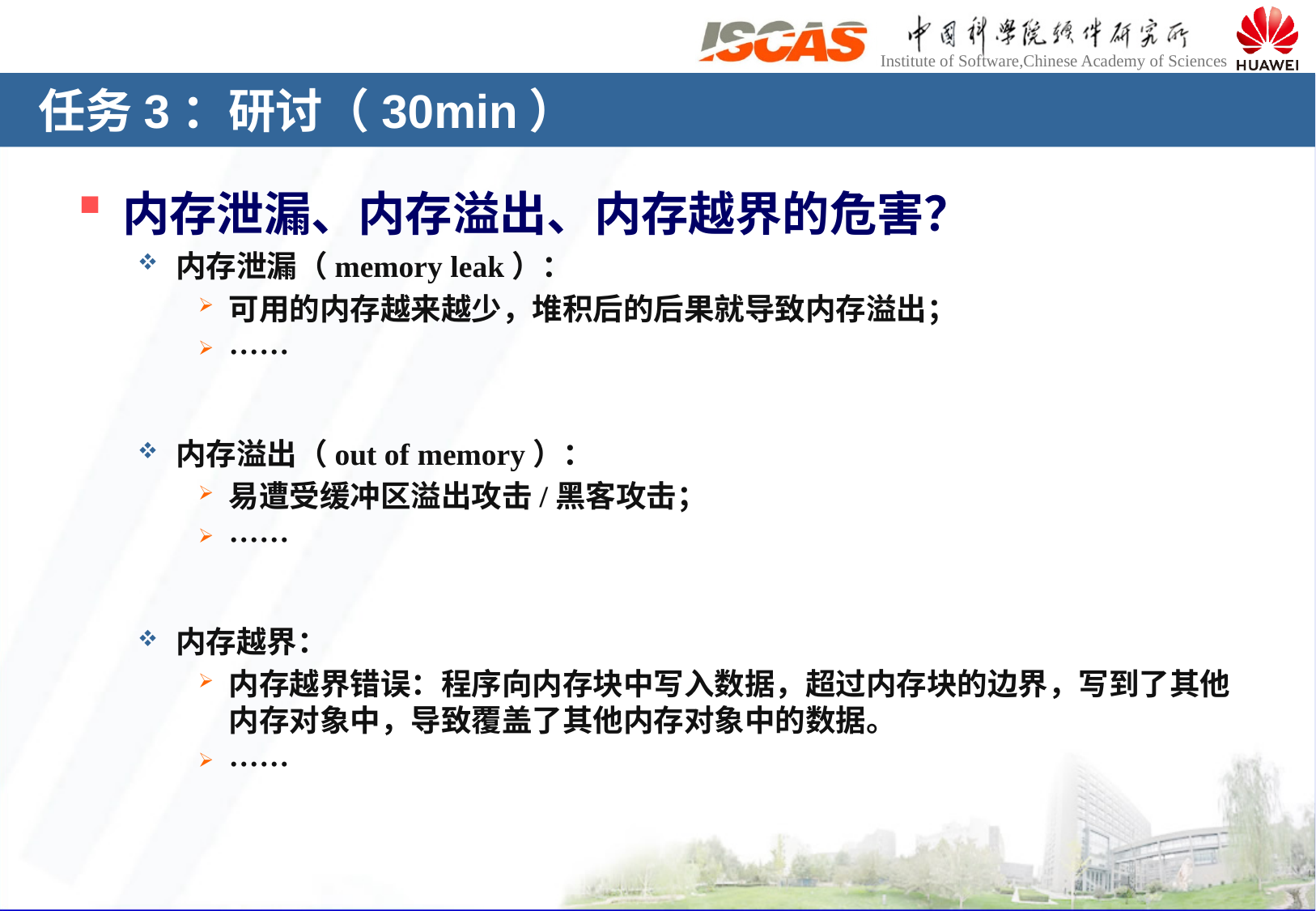

# 任务3：研讨（30min）
内存泄漏、内存溢出、内存越界的危害？
内存泄漏（memory leak）：
可用的内存越来越少，堆积后的后果就导致内存溢出；
······

内存溢出（out of memory）：
易遭受缓冲区溢出攻击/黑客攻击；
······

内存越界：
内存越界错误：程序向内存块中写入数据，超过内存块的边界，写到了其他内存对象中，导致覆盖了其他内存对象中的数据。
······